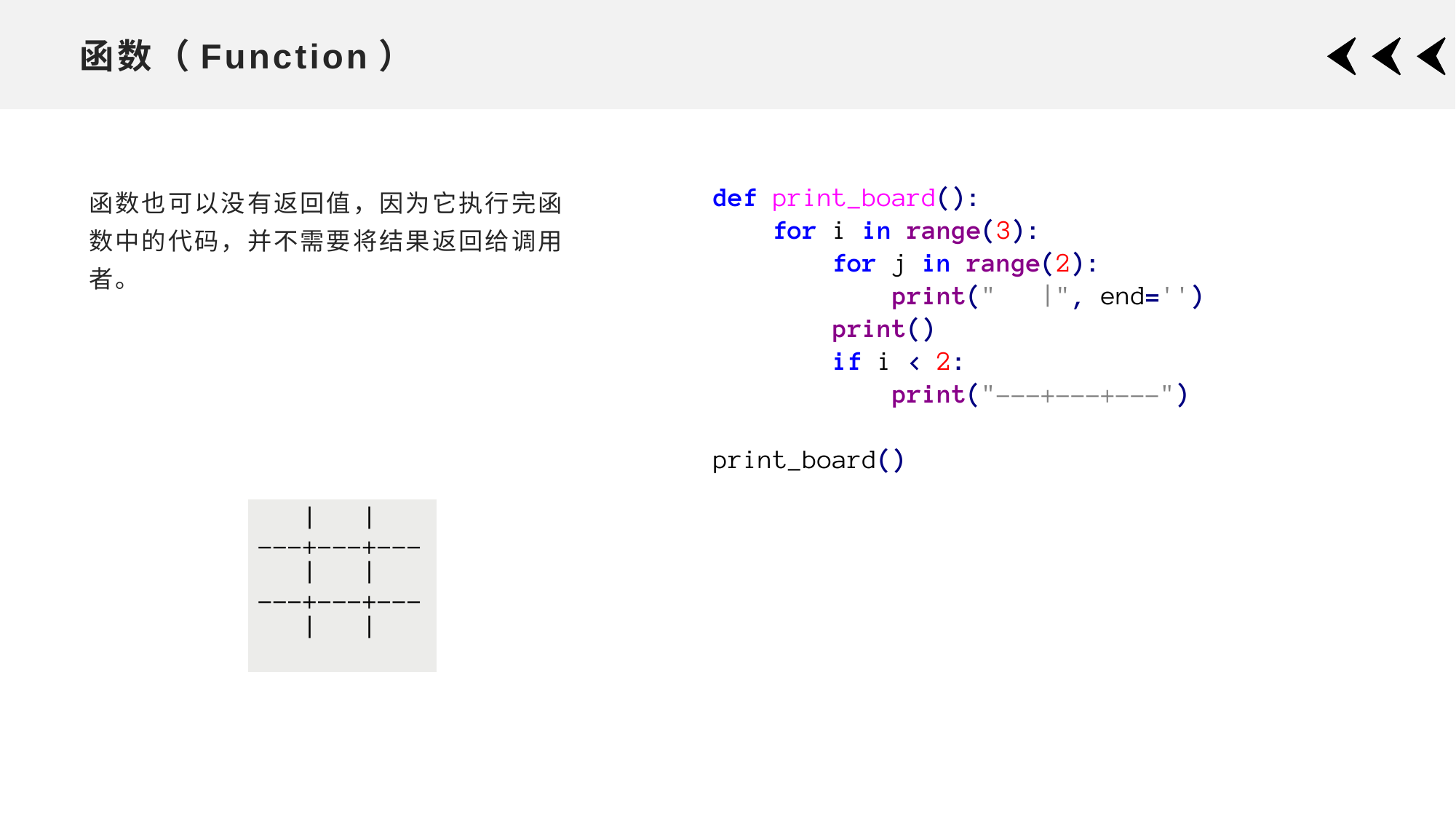

# 函数（Function）
函数也可以没有返回值，因为它执行完函数中的代码，并不需要将结果返回给调用者。
def print_board():
    for i in range(3):
        for j in range(2):
            print("   |", end='')
        print()
        if i < 2:
            print("---+---+---")

print_board()
| | | ---+---+--- | | ---+---+--- | | |
| --- |